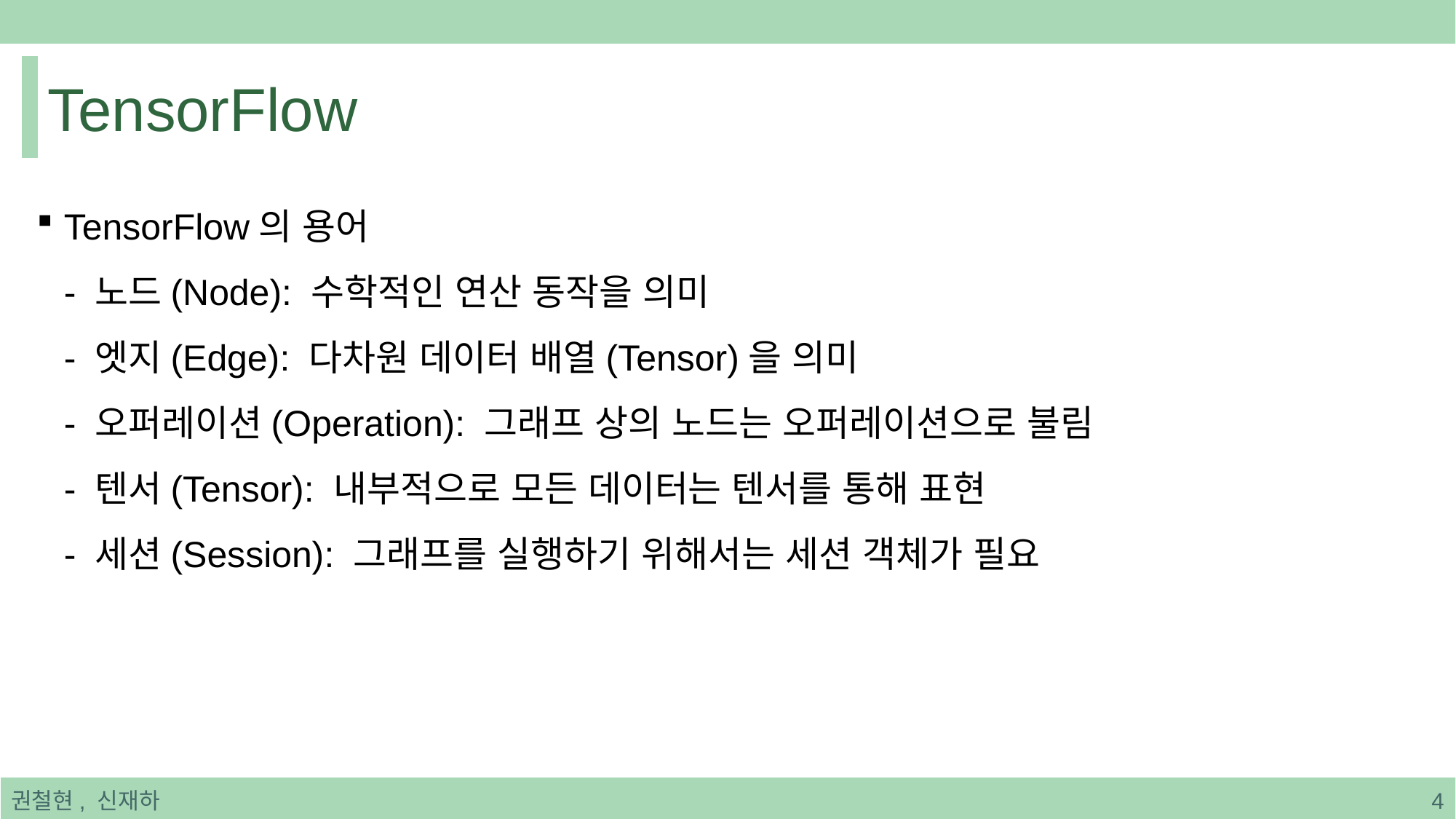

# TensorFlow
TensorFlow의 용어
- 노드(Node): 수학적인 연산 동작을 의미
- 엣지(Edge): 다차원 데이터 배열(Tensor)을 의미
- 오퍼레이션(Operation): 그래프 상의 노드는 오퍼레이션으로 불림
- 텐서(Tensor): 내부적으로 모든 데이터는 텐서를 통해 표현
- 세션(Session): 그래프를 실행하기 위해서는 세션 객체가 필요
권철현, 신재하
4